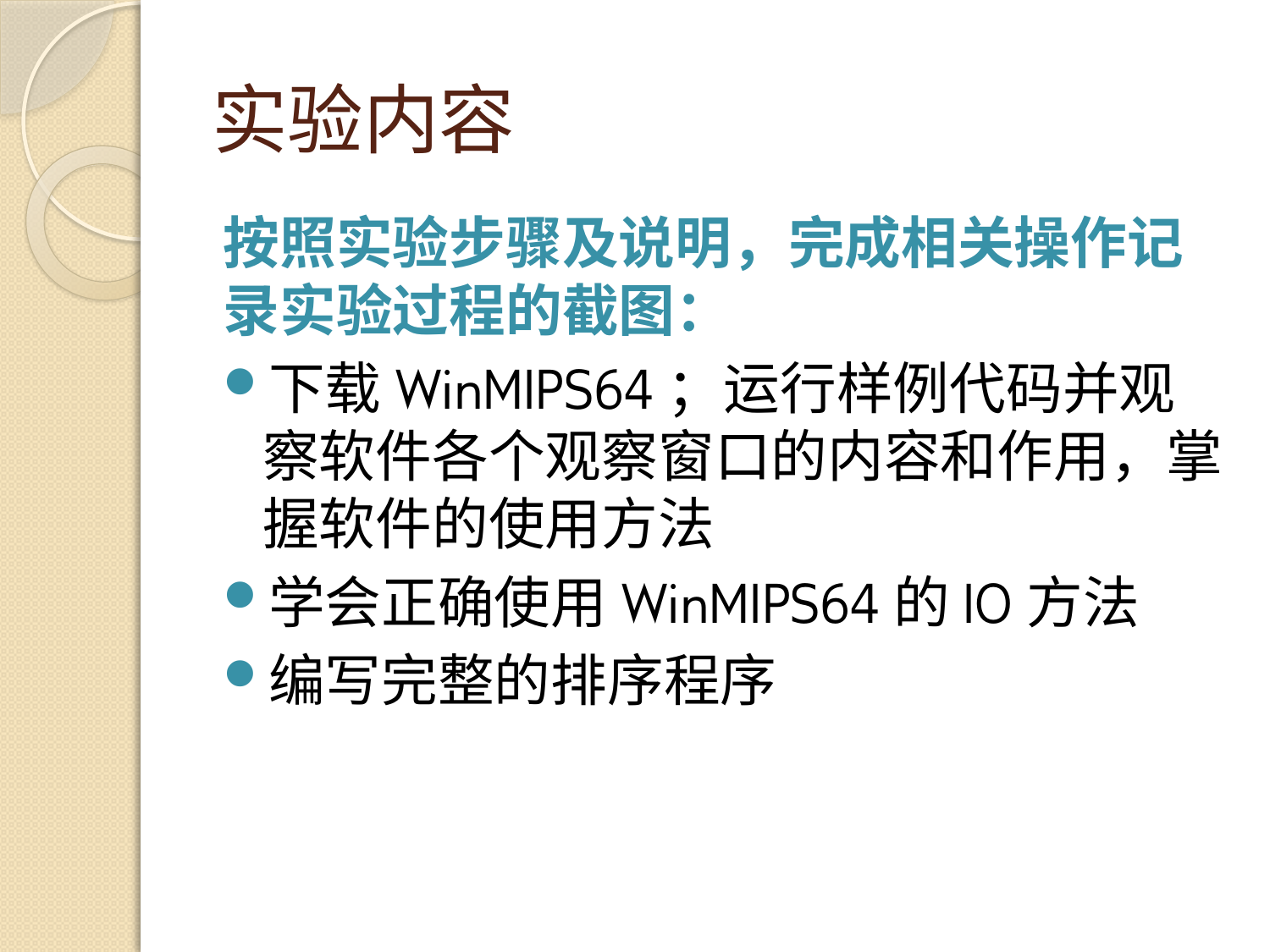

# 实验内容
按照实验步骤及说明，完成相关操作记录实验过程的截图：
下载WinMIPS64；运行样例代码并观察软件各个观察窗口的内容和作用，掌握软件的使用方法
学会正确使用WinMIPS64的IO方法
编写完整的排序程序